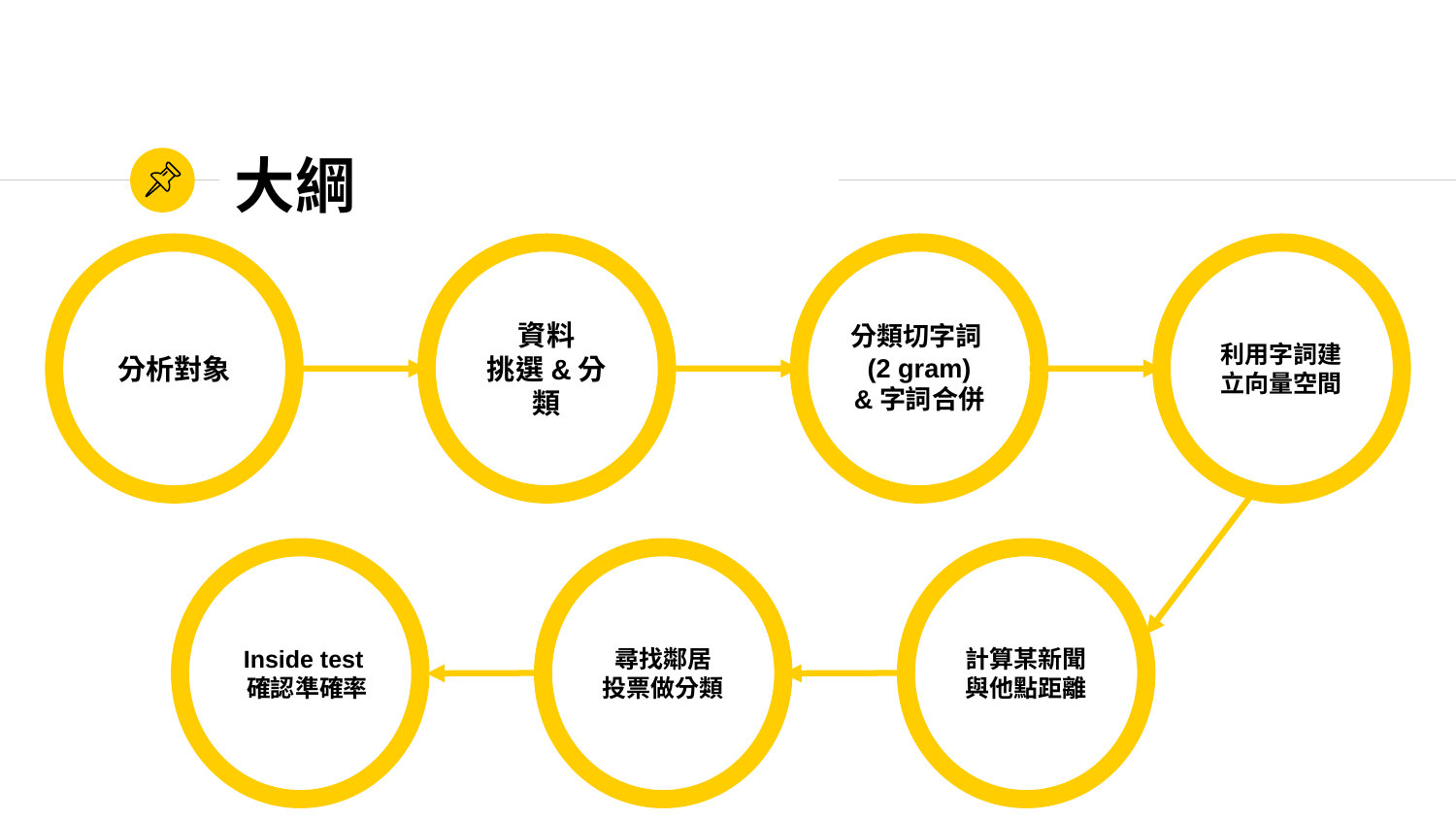

# 大綱

分析對象
資料
挑選&分類
分類切字詞(2 gram)
&字詞合併

利用字詞建立向量空間
  Inside test
  確認準確率
尋找鄰居
投票做分類
計算某新聞與他點距離